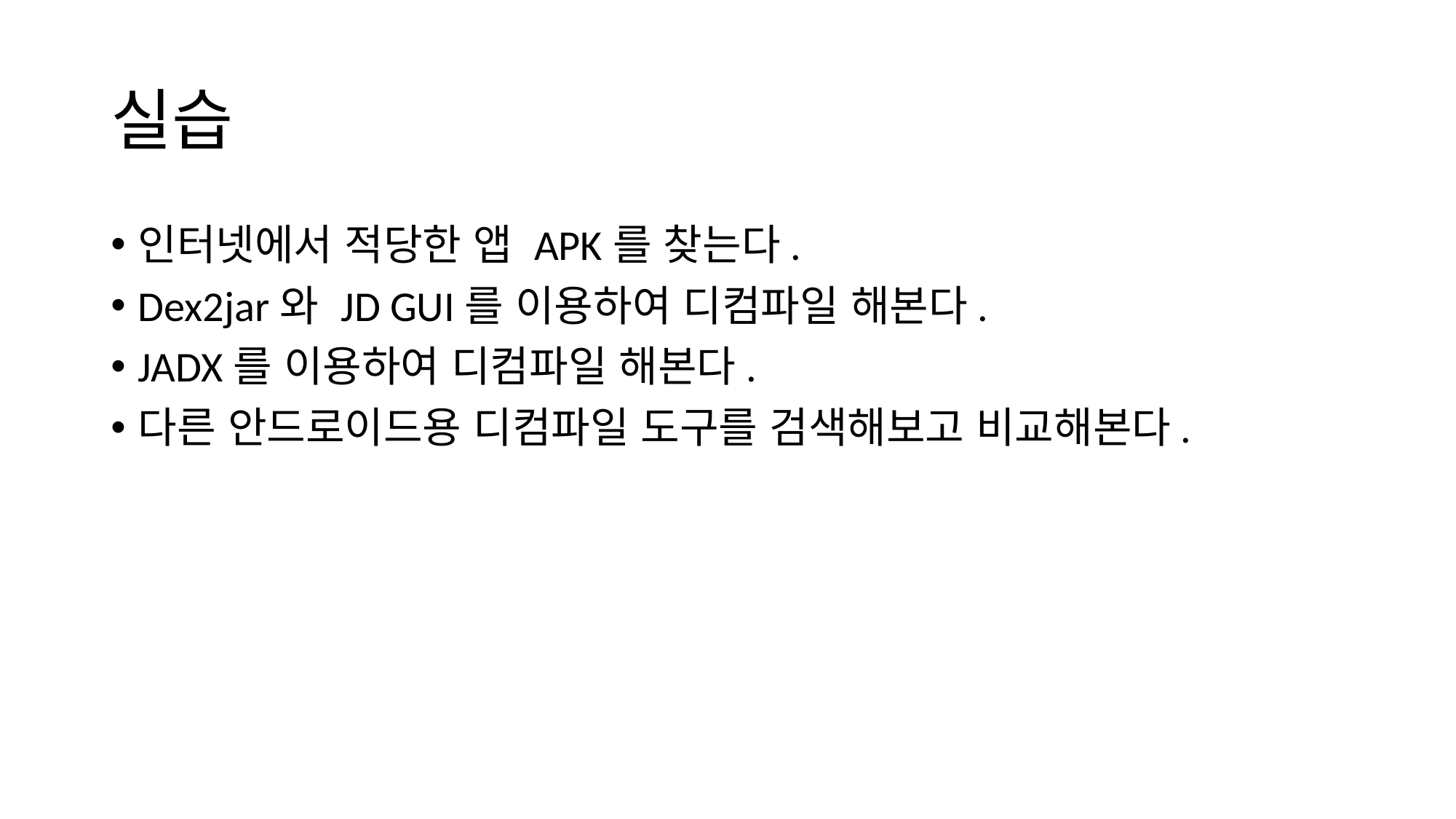

# 실습
인터넷에서 적당한 앱 APK를 찾는다.
Dex2jar와 JD GUI를 이용하여 디컴파일 해본다.
JADX를 이용하여 디컴파일 해본다.
다른 안드로이드용 디컴파일 도구를 검색해보고 비교해본다.